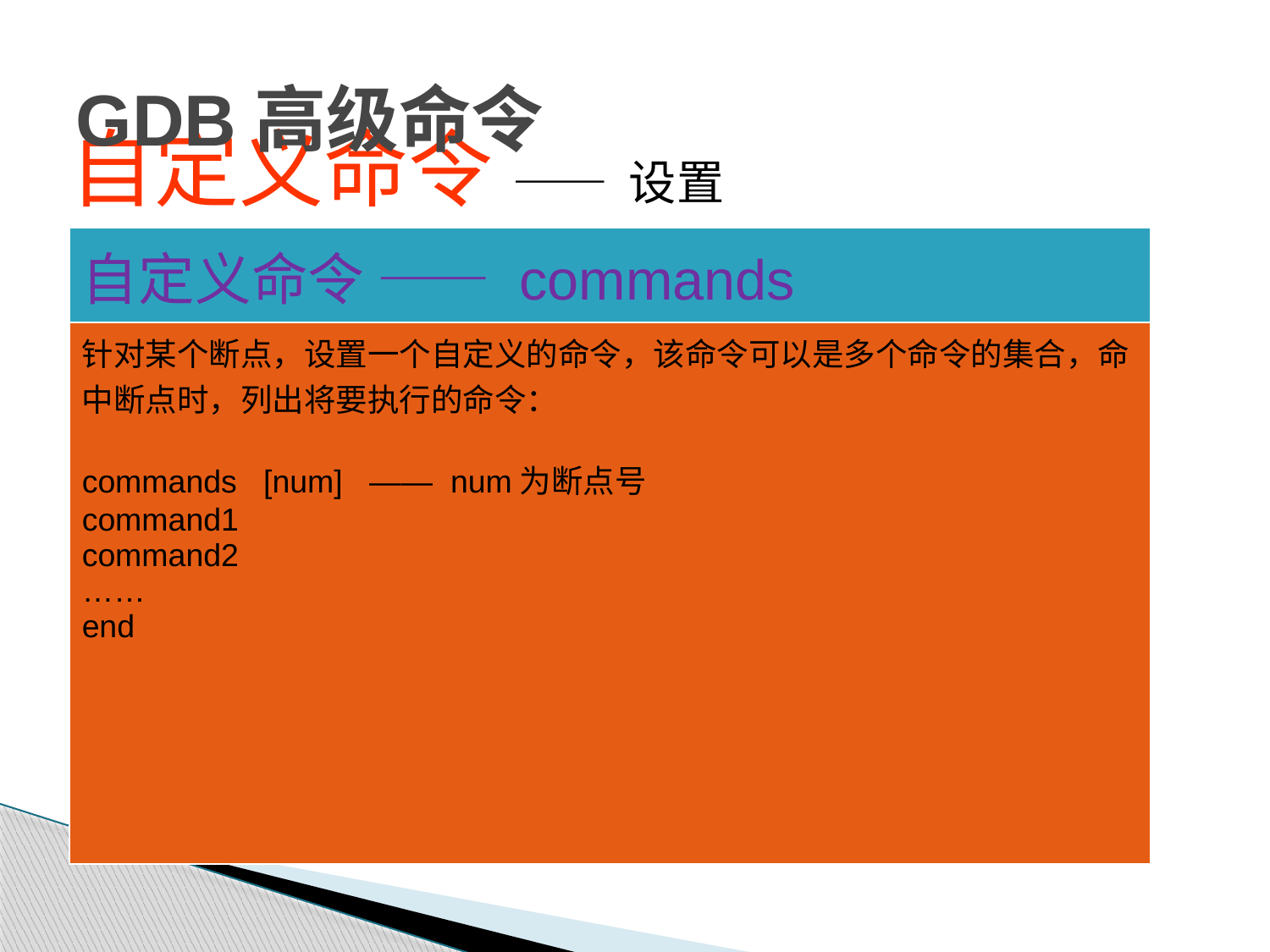

# GDB高级命令
自定义命令 ——  设置

| 自定义命令 —— commands |
| --- |
| 针对某个断点，设置一个自定义的命令，该命令可以是多个命令的集合，命中断点时，列出将要执行的命令： commands [num] —— num为断点号 command1 command2 …… end |